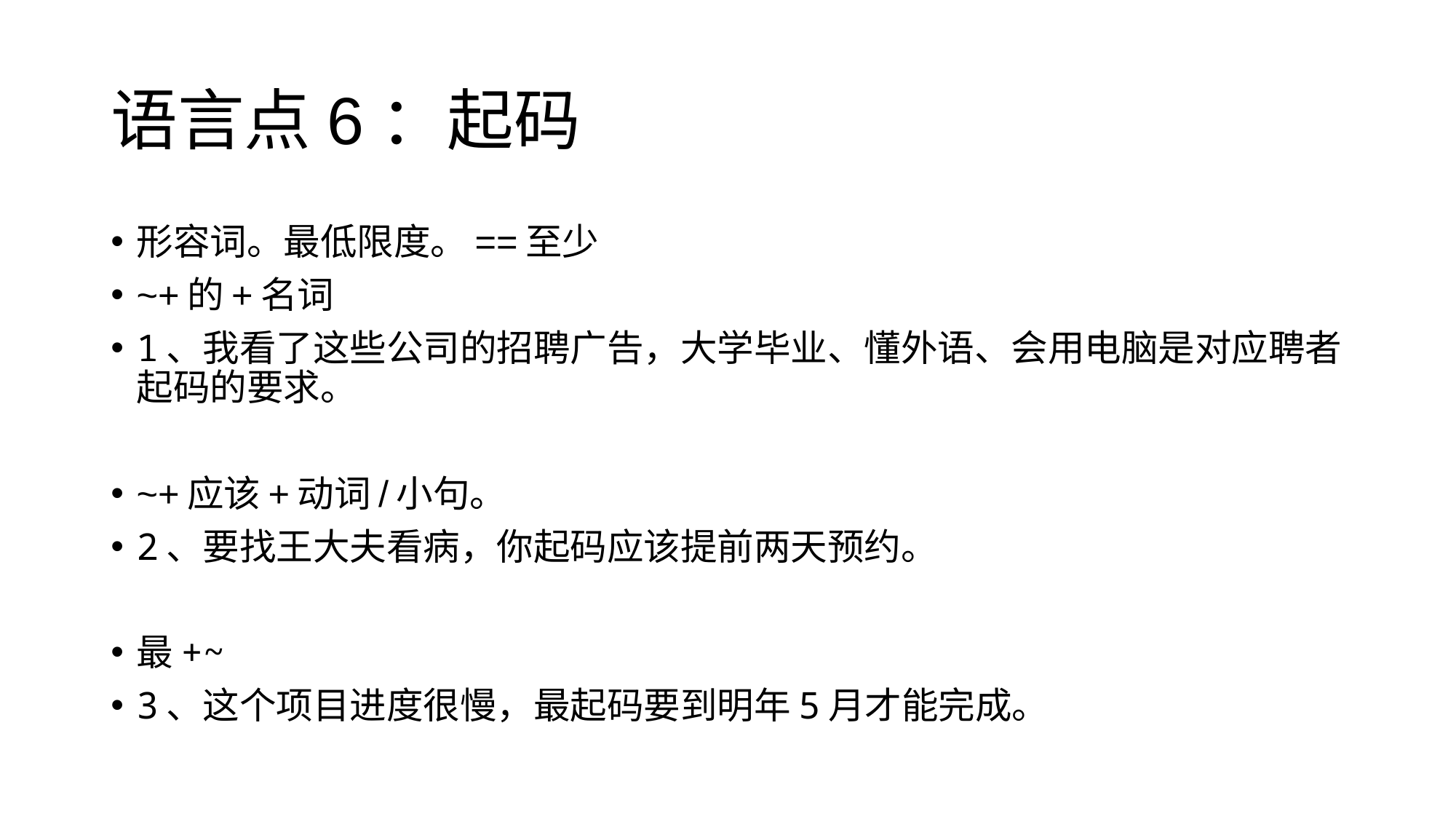

# 语言点6：起码
形容词。最低限度。==至少
~+的+名词
1、我看了这些公司的招聘广告，大学毕业、懂外语、会用电脑是对应聘者起码的要求。

~+应该+动词/小句。
2、要找王大夫看病，你起码应该提前两天预约。

最+~
3、这个项目进度很慢，最起码要到明年5月才能完成。